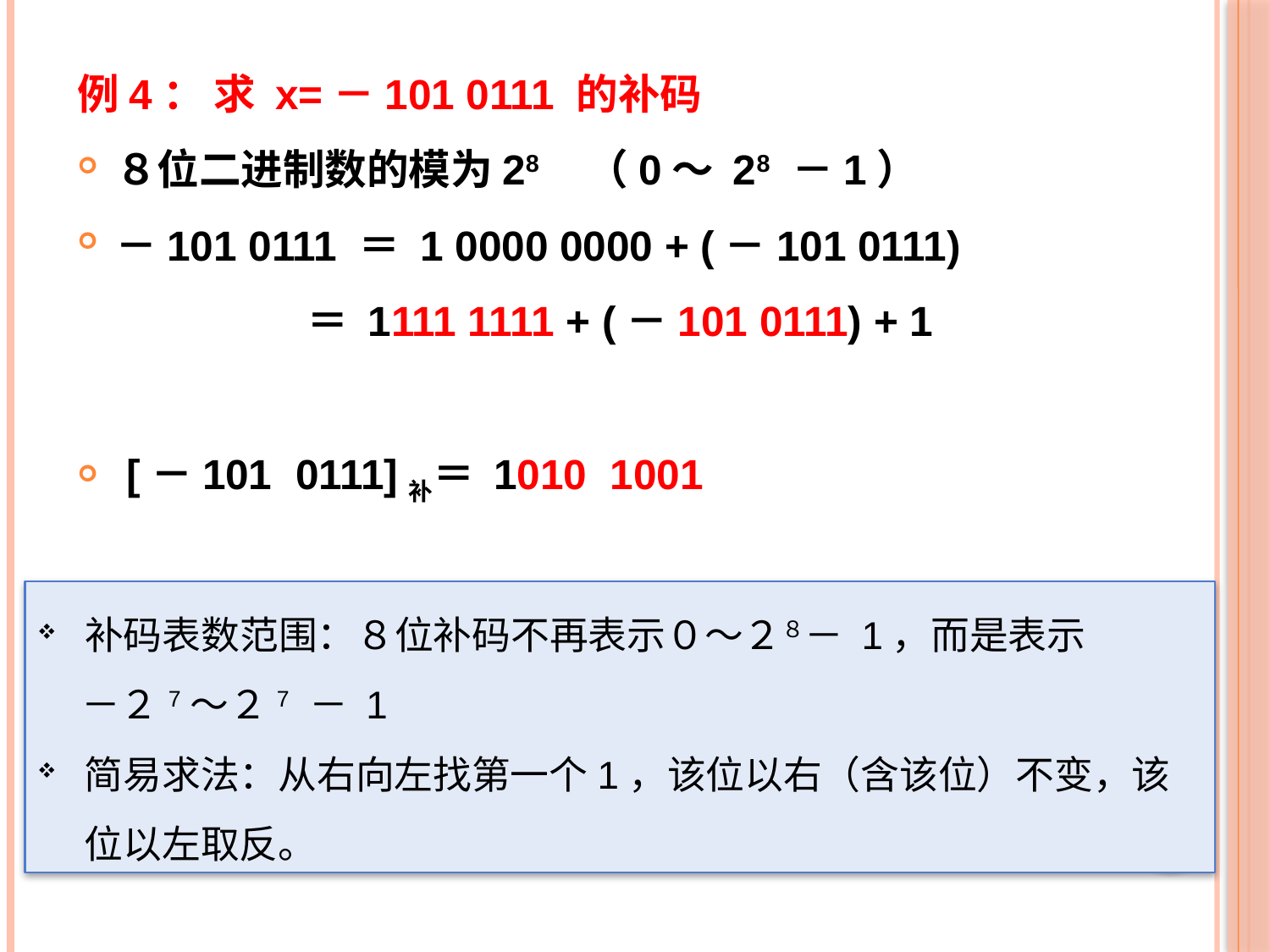

例4： 求 x=－101 0111 的补码
８位二进制数的模为28　（0～ 28 －1）
－101 0111 ＝ 1 0000 0000 + (－101 0111)
                       ＝ 1111 1111 + (－101 0111) + 1

 [－101  0111]补＝ 1010  1001
补码表数范围：８位补码不再表示０～２８－ 1，而是表示
    －２7～２7 － 1
简易求法：从右向左找第一个1，该位以右（含该位）不变，该位以左取反。